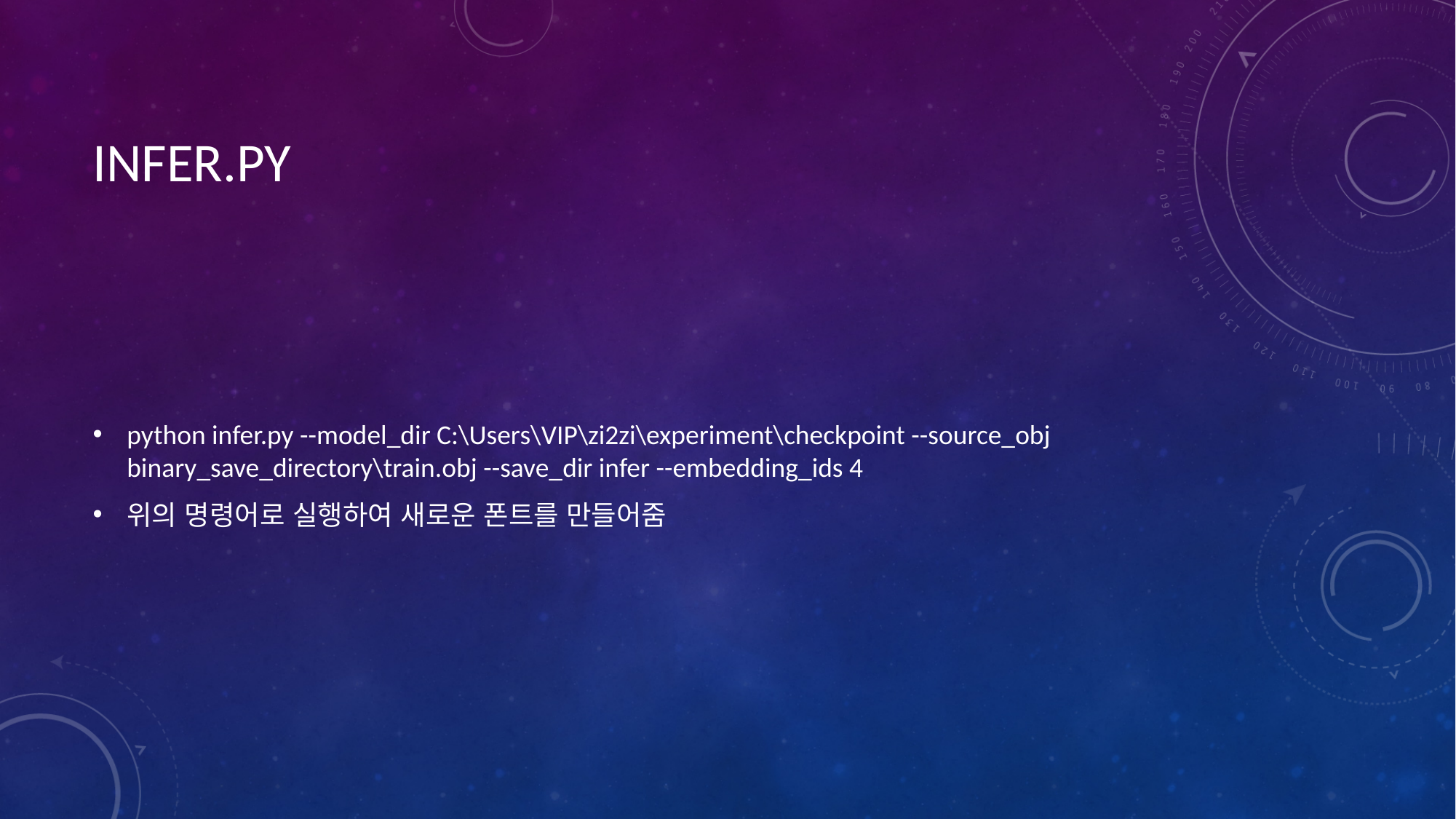

# Infer.py
python infer.py --model_dir C:\Users\VIP\zi2zi\experiment\checkpoint --source_obj binary_save_directory\train.obj --save_dir infer --embedding_ids 4
위의 명령어로 실행하여 새로운 폰트를 만들어줌